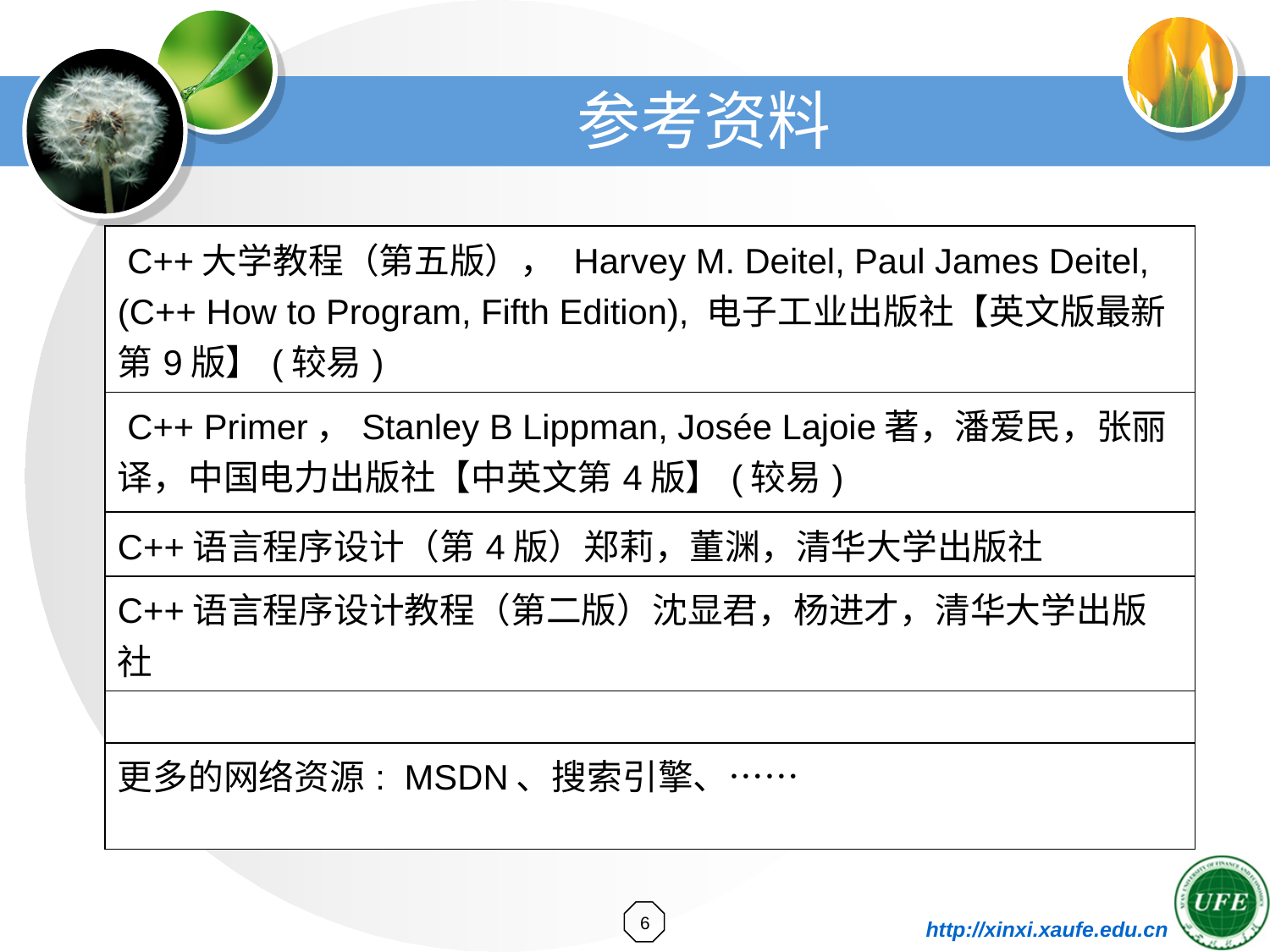

# 参考资料
| C++大学教程（第五版）， Harvey M. Deitel, Paul James Deitel, (C++ How to Program, Fifth Edition), 电子工业出版社【英文版最新第9版】(较易) |
| --- |
| C++ Primer，Stanley B Lippman, Josée Lajoie著，潘爱民，张丽译，中国电力出版社【中英文第4版】(较易) |
| C++语言程序设计（第4版）郑莉，董渊，清华大学出版社 |
| C++语言程序设计教程（第二版）沈显君，杨进才，清华大学出版社 |
|  |
| 更多的网络资源: MSDN、搜索引擎、…… |
6
http://xinxi.xaufe.edu.cn